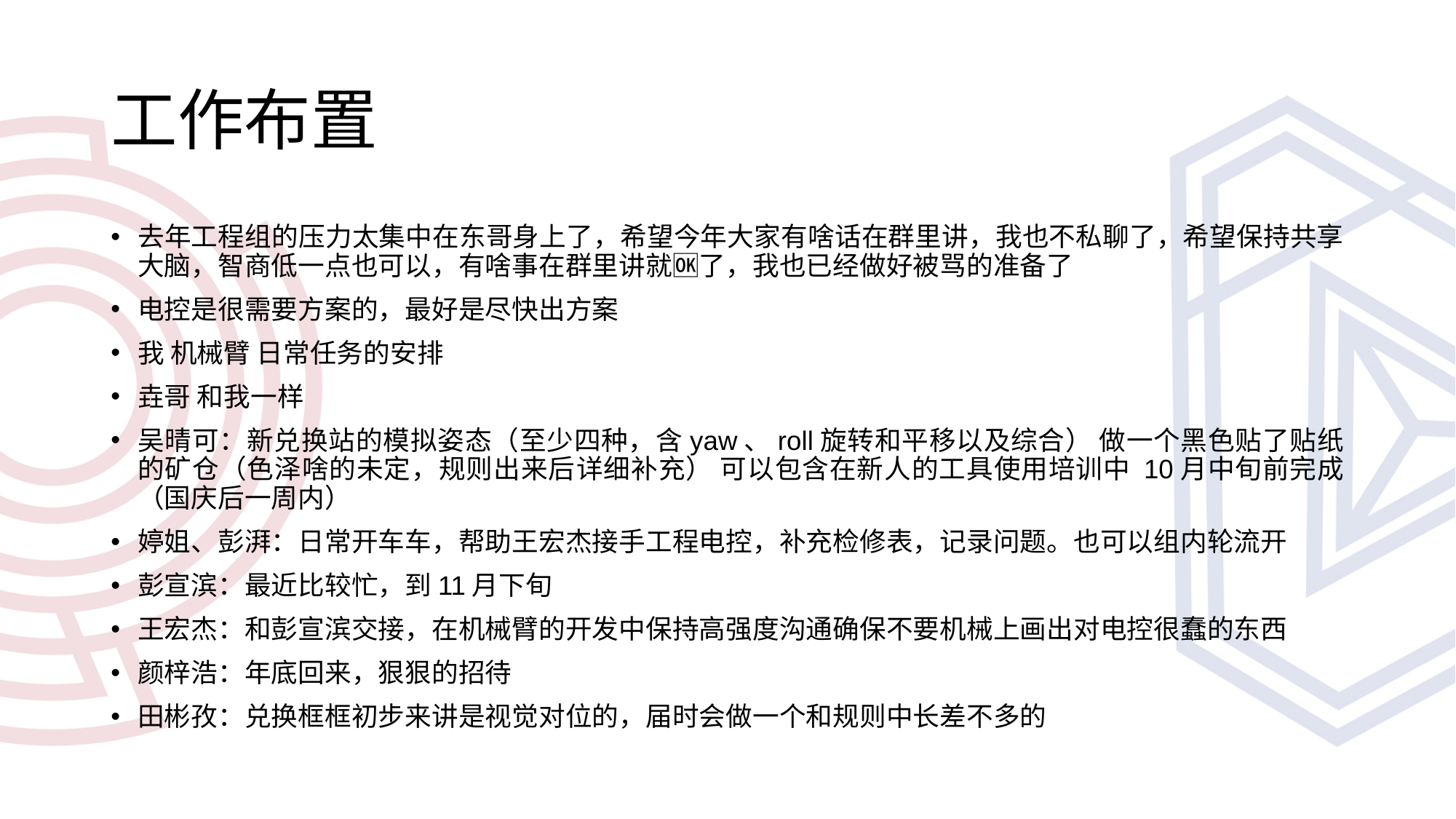

# 工作布置
去年工程组的压力太集中在东哥身上了，希望今年大家有啥话在群里讲，我也不私聊了，希望保持共享大脑，智商低一点也可以，有啥事在群里讲就🆗了，我也已经做好被骂的准备了
电控是很需要方案的，最好是尽快出方案
我 机械臂 日常任务的安排
垚哥 和我一样
吴晴可：新兑换站的模拟姿态（至少四种，含yaw、roll旋转和平移以及综合） 做一个黑色贴了贴纸的矿仓（色泽啥的未定，规则出来后详细补充） 可以包含在新人的工具使用培训中 10月中旬前完成（国庆后一周内）
婷姐、彭湃：日常开车车，帮助王宏杰接手工程电控，补充检修表，记录问题。也可以组内轮流开
彭宣滨：最近比较忙，到11月下旬
王宏杰：和彭宣滨交接，在机械臂的开发中保持高强度沟通确保不要机械上画出对电控很蠢的东西
颜梓浩：年底回来，狠狠的招待
田彬孜：兑换框框初步来讲是视觉对位的，届时会做一个和规则中长差不多的